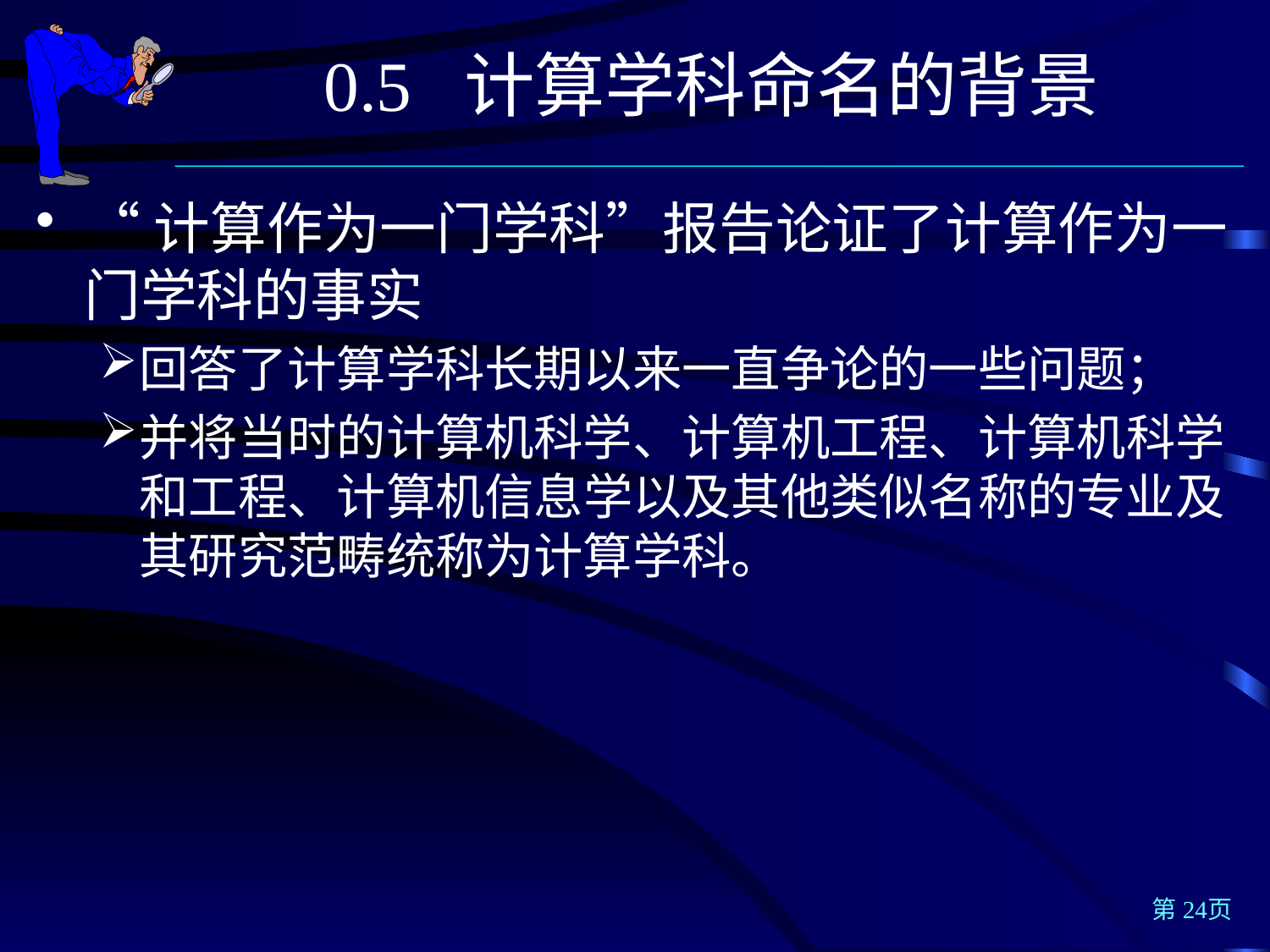

0.5  计算学科命名的背景
“计算作为一门学科”报告论证了计算作为一门学科的事实
回答了计算学科长期以来一直争论的一些问题；
并将当时的计算机科学、计算机工程、计算机科学和工程、计算机信息学以及其他类似名称的专业及其研究范畴统称为计算学科。
第24页